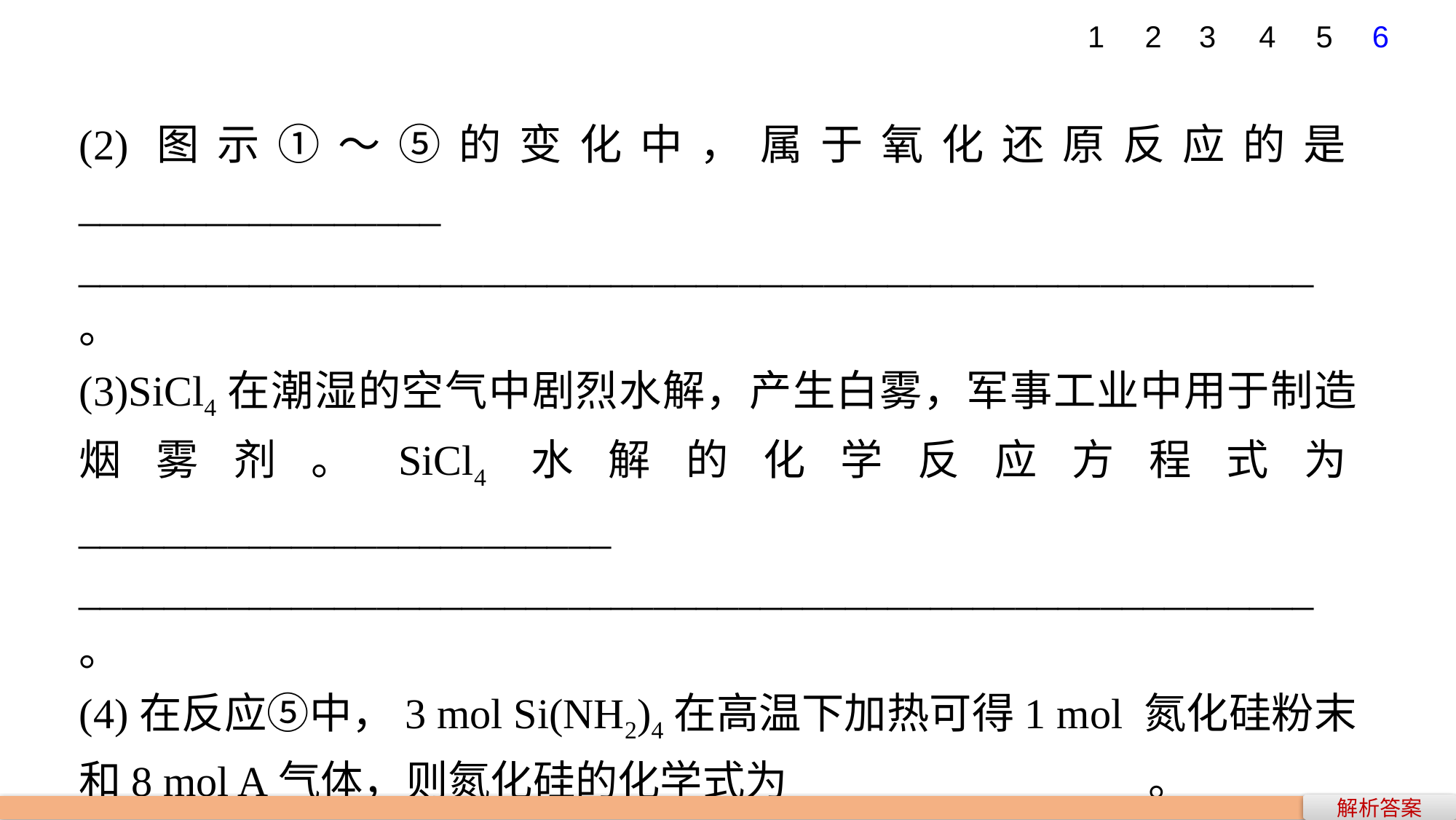

1
2
3
4
5
6
(2)图示①～⑤的变化中，属于氧化还原反应的是_________________
__________________________________________________________。
(3)SiCl4在潮湿的空气中剧烈水解，产生白雾，军事工业中用于制造烟雾剂。SiCl4水解的化学反应方程式为_________________________
__________________________________________________________。
(4)在反应⑤中，3 mol Si(NH2)4在高温下加热可得1 mol 氮化硅粉末和8 mol A气体，则氮化硅的化学式为________________。
(5)在高温下将SiCl4在B和C两种气体的气氛中，也能反应生成氮化硅，B和C两种气体在一定条件下化合生成A。
写出SiCl4与B和C两种气体反应的化学方程式_____________________
__________________________________________________________。
解析答案